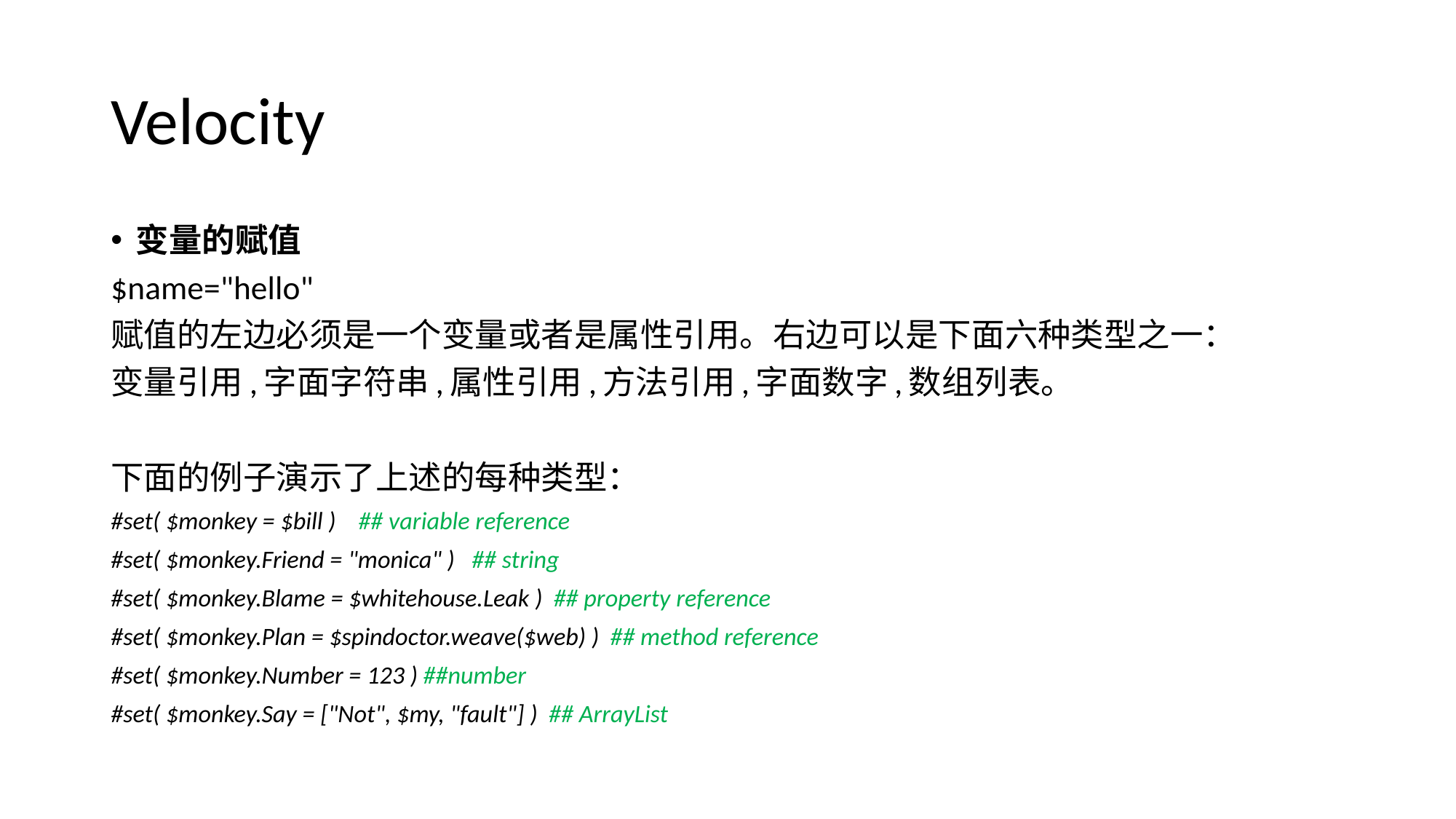

# Velocity
变量的赋值
$name="hello"
赋值的左边必须是一个变量或者是属性引用。右边可以是下面六种类型之一：
变量引用,字面字符串,属性引用,方法引用,字面数字,数组列表。

下面的例子演示了上述的每种类型：
#set( $monkey = $bill )    ## variable reference
#set( $monkey.Friend = "monica" )   ## string
#set( $monkey.Blame = $whitehouse.Leak )  ## property reference
#set( $monkey.Plan = $spindoctor.weave($web) )  ## method reference
#set( $monkey.Number = 123 ) ##number
#set( $monkey.Say = ["Not", $my, "fault"] )  ## ArrayList